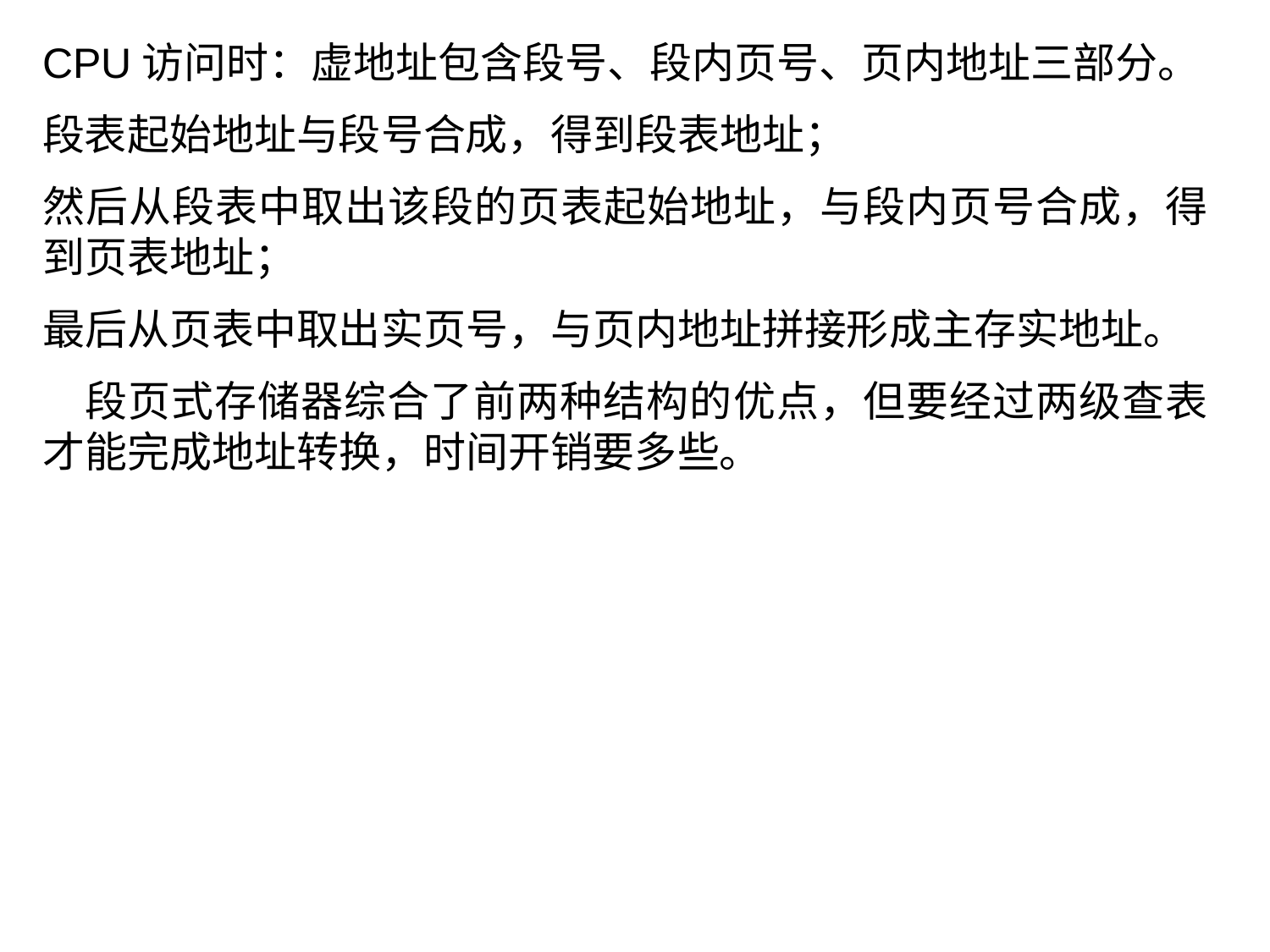

CPU访问时：虚地址包含段号、段内页号、页内地址三部分。
段表起始地址与段号合成，得到段表地址；
然后从段表中取出该段的页表起始地址，与段内页号合成，得到页表地址；
最后从页表中取出实页号，与页内地址拼接形成主存实地址。
   段页式存储器综合了前两种结构的优点，但要经过两级查表才能完成地址转换，时间开销要多些。